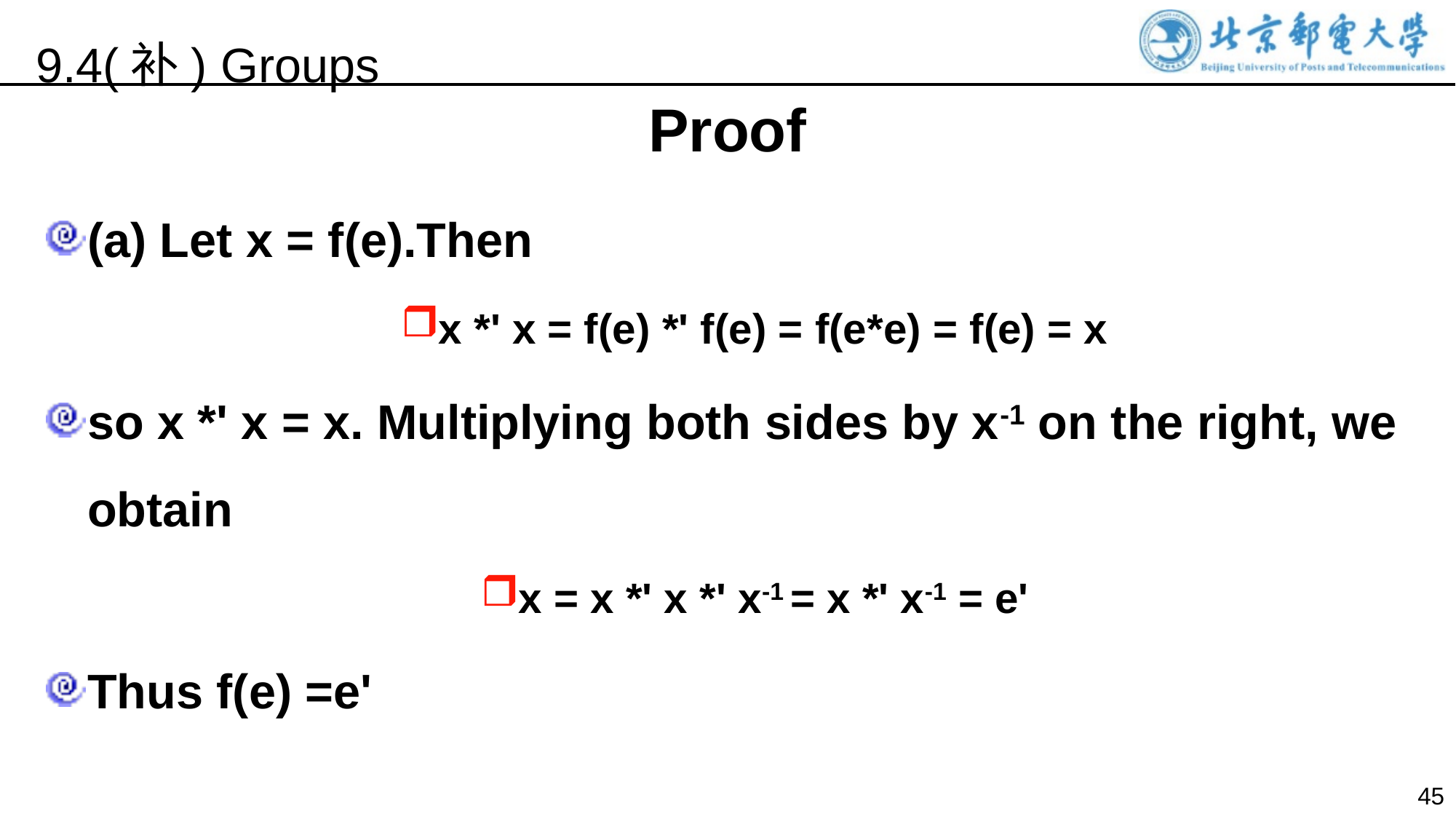

9.4(补) Groups
Proof
(a) Let x = f(e).Then
x *' x = f(e) *' f(e) = f(e*e) = f(e) = x
so x *' x = x. Multiplying both sides by x-1 on the right, we obtain
x = x *' x *' x-1 = x *' x-1 = e'
Thus f(e) =e'